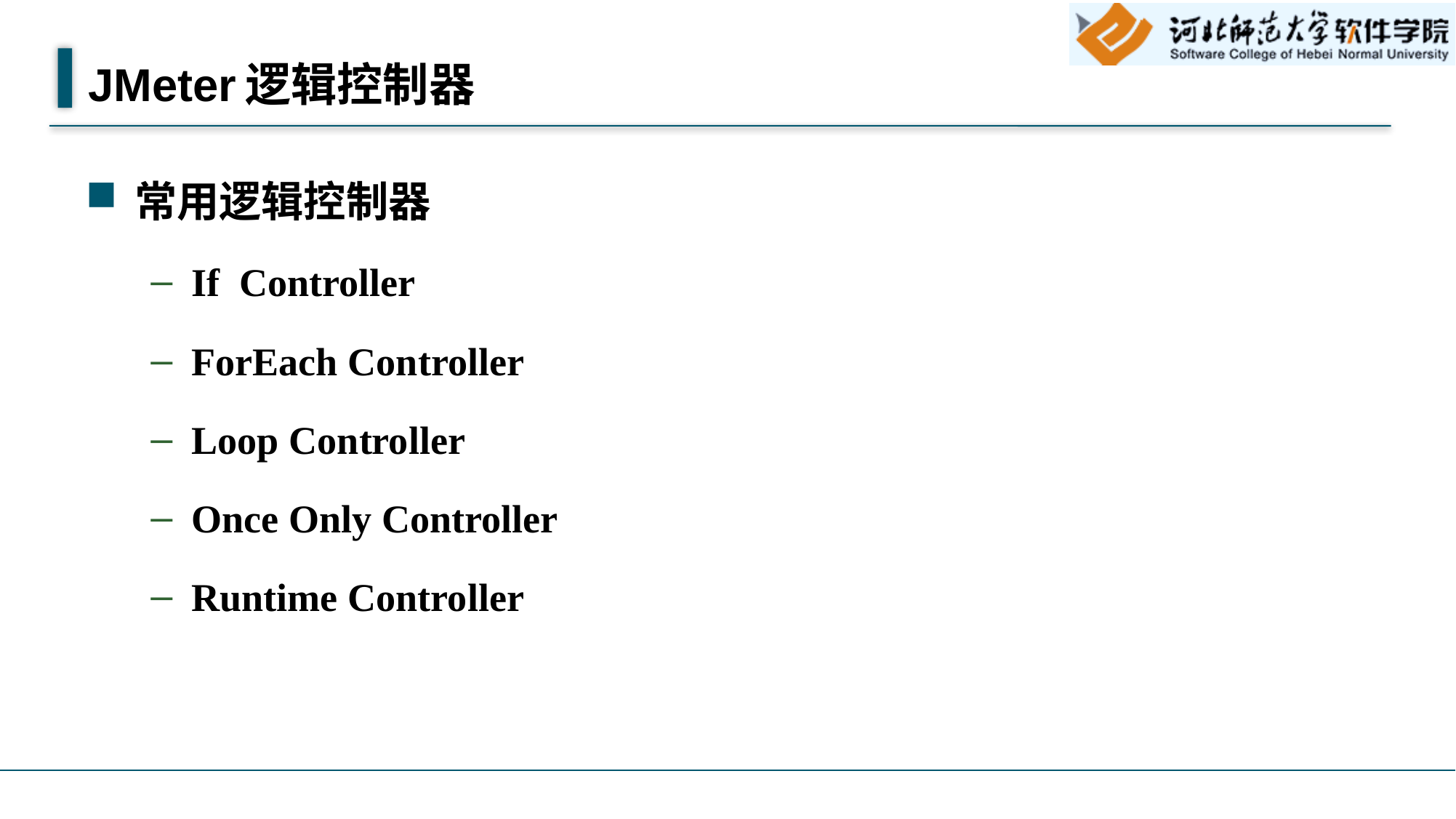

# JMeter逻辑控制器
常用逻辑控制器
If  Controller
ForEach Controller
Loop Controller
Once Only Controller
Runtime Controller